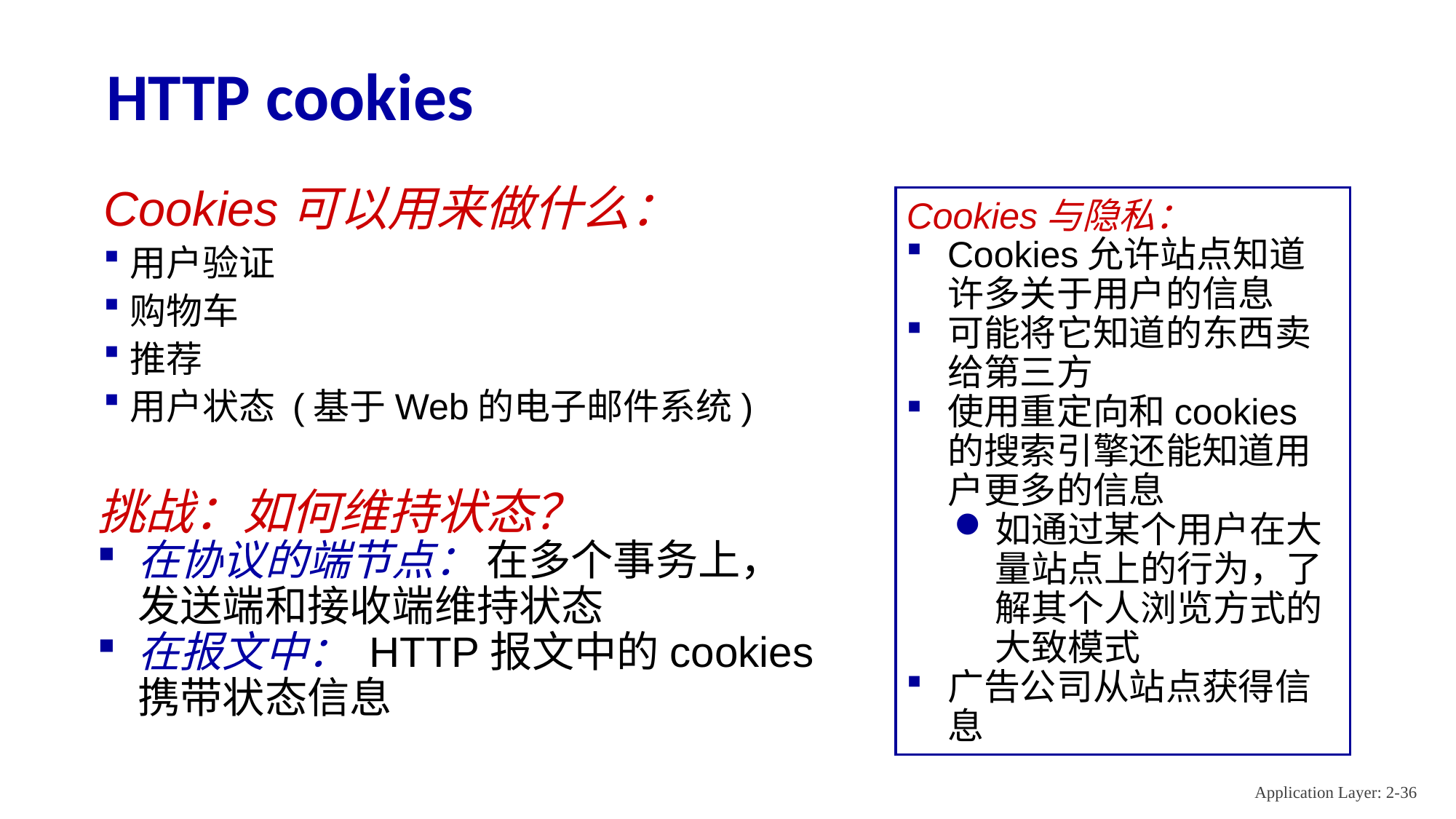

# HTTP cookies
Cookies可以用来做什么：
用户验证
购物车
推荐
用户状态 (基于Web的电子邮件系统)
Cookies与隐私：
Cookies允许站点知道许多关于用户的信息
可能将它知道的东西卖给第三方
使用重定向和cookies的搜索引擎还能知道用户更多的信息
如通过某个用户在大量站点上的行为，了解其个人浏览方式的大致模式
广告公司从站点获得信息
挑战：如何维持状态？
在协议的端节点： 在多个事务上，发送端和接收端维持状态
在报文中： HTTP报文中的cookies携带状态信息
Application Layer: 2-36